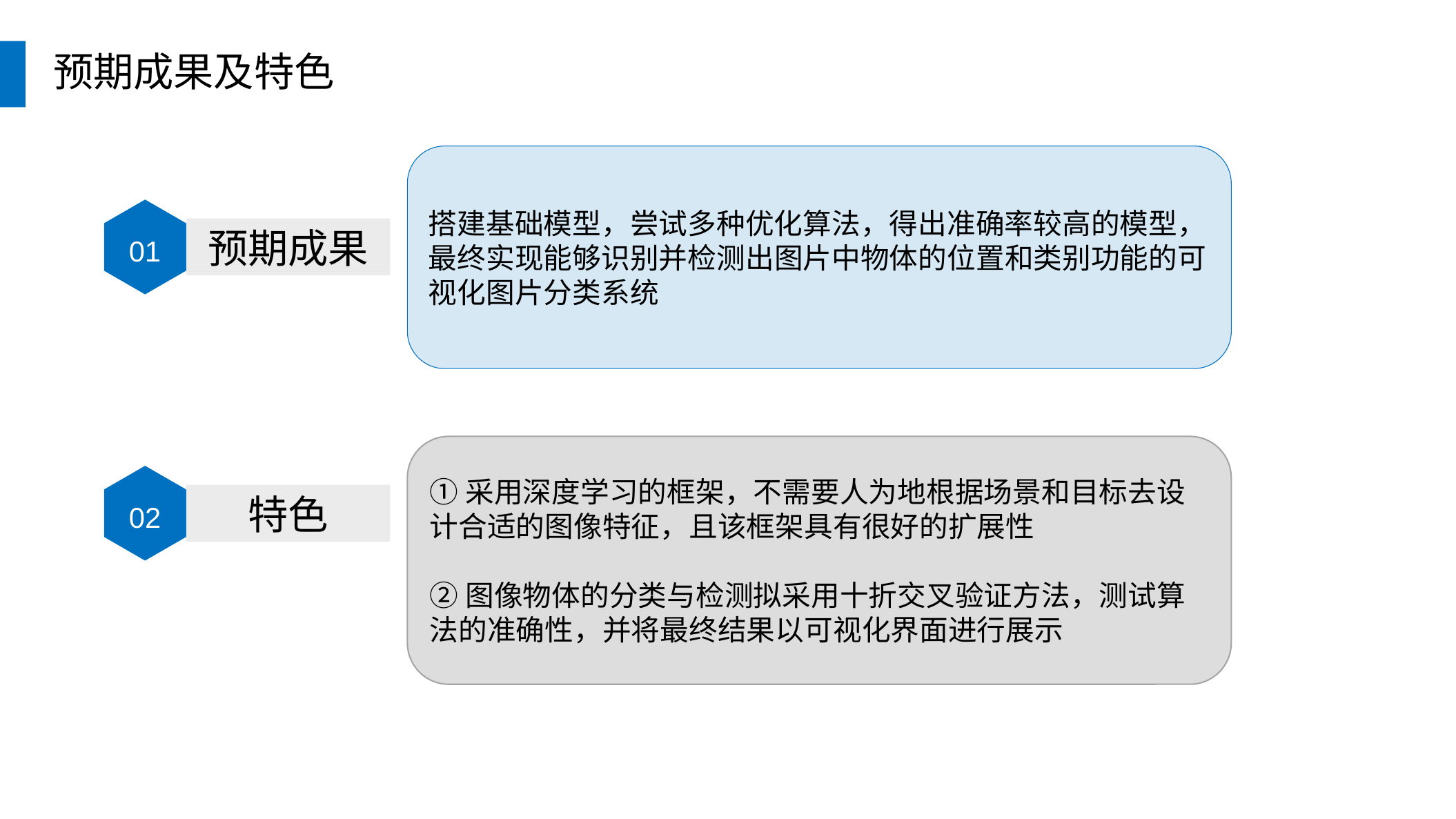

预期成果及特色

搭建基础模型，尝试多种优化算法，得出准确率较高的模型，最终实现能够识别并检测出图片中物体的位置和类别功能的可视化图片分类系统

01
预期成果

①采用深度学习的框架，不需要人为地根据场景和目标去设计合适的图像特征，且该框架具有很好的扩展性

②图像物体的分类与检测拟采用十折交叉验证方法，测试算法的准确性，并将最终结果以可视化界面进行展示

02
特色